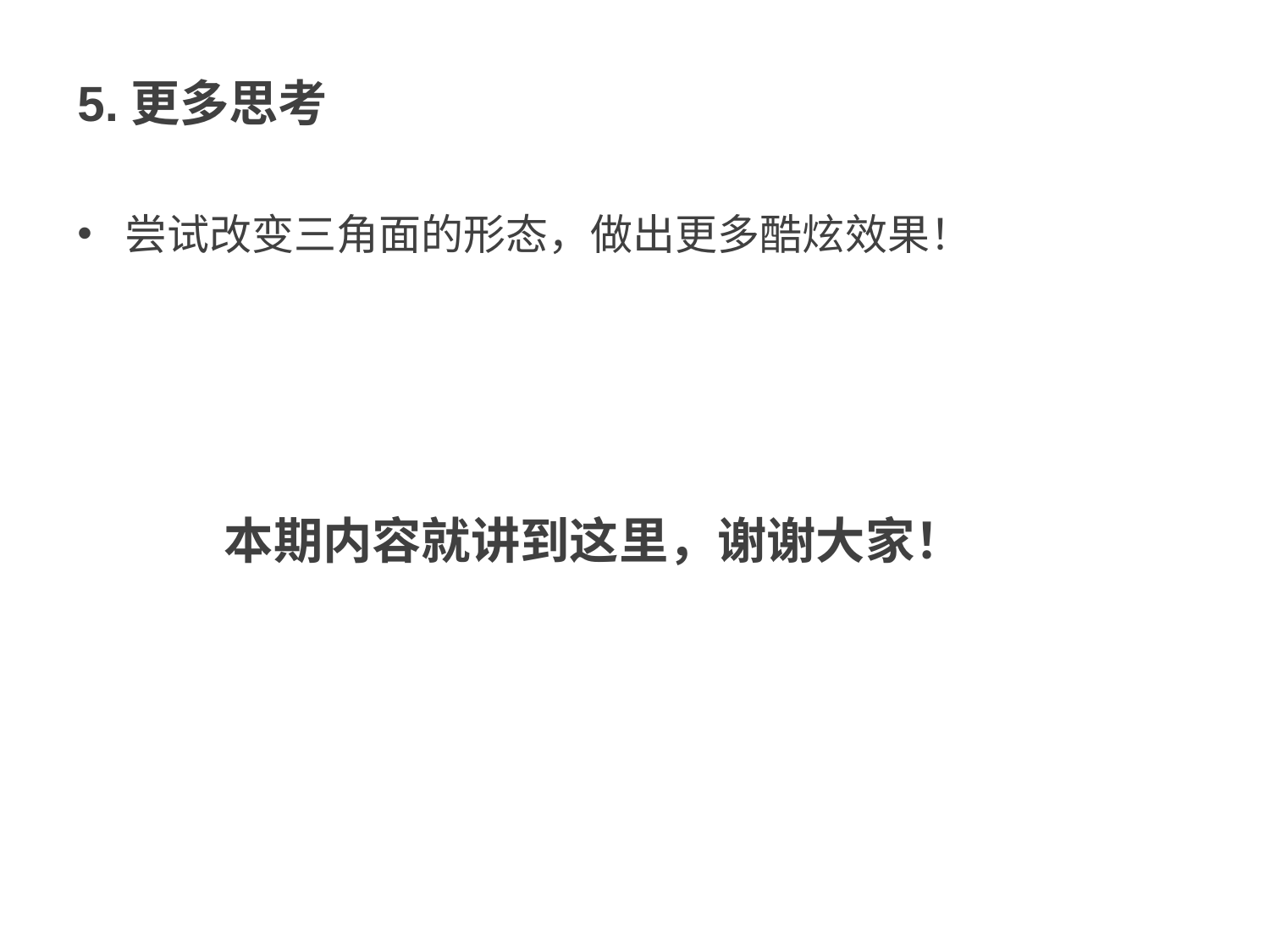

5.更多思考
尝试改变三角面的形态，做出更多酷炫效果！
	本期内容就讲到这里，谢谢大家！